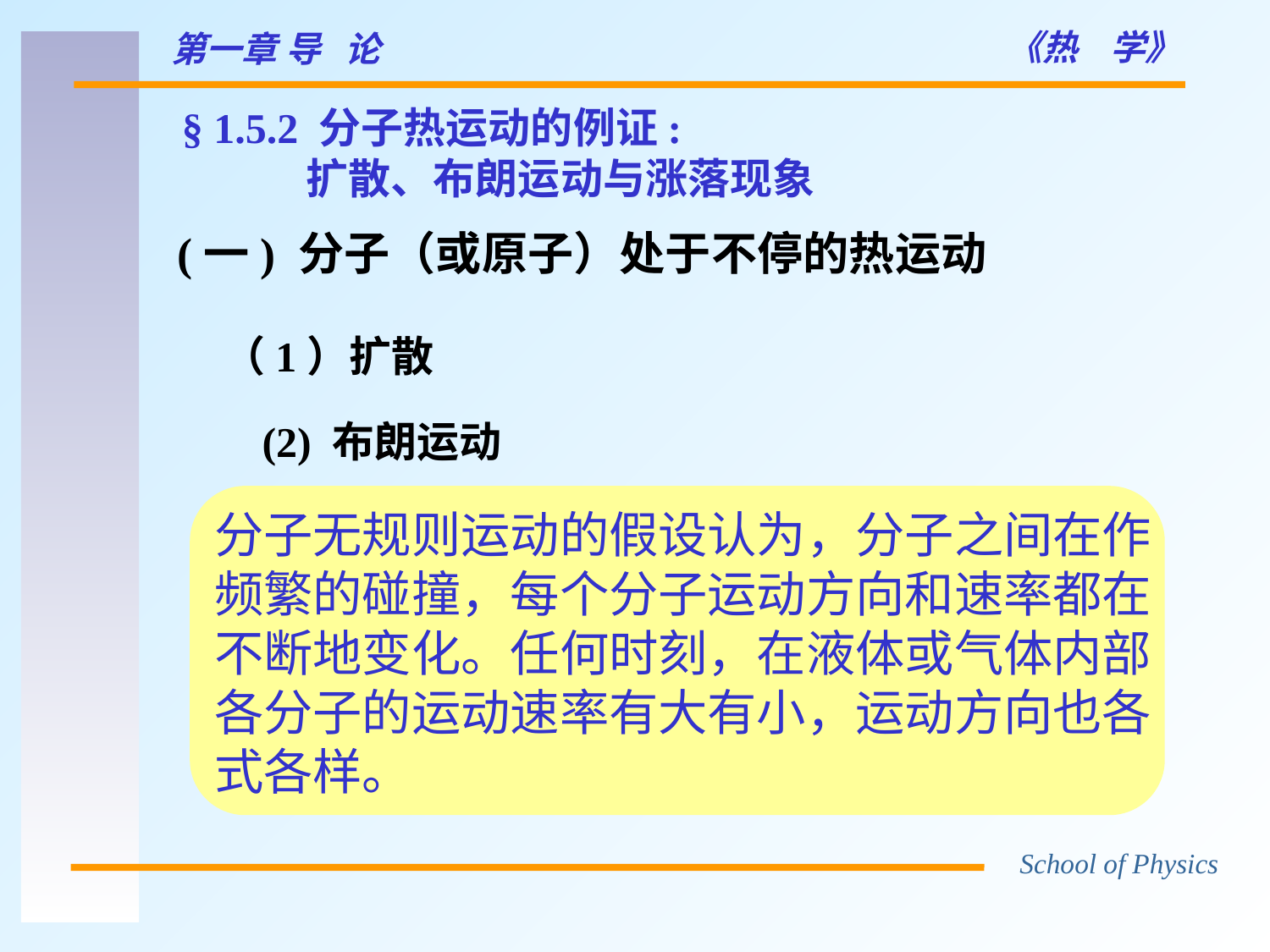

§ 1.5.2 分子热运动的例证:
            扩散、布朗运动与涨落现象
(一) 分子（或原子）处于不停的热运动
（1）扩散
(2) 布朗运动

分子无规则运动的假设认为，分子之间在作
频繁的碰撞，每个分子运动方向和速率都在
不断地变化。任何时刻，在液体或气体内部
各分子的运动速率有大有小，运动方向也各
式各样。